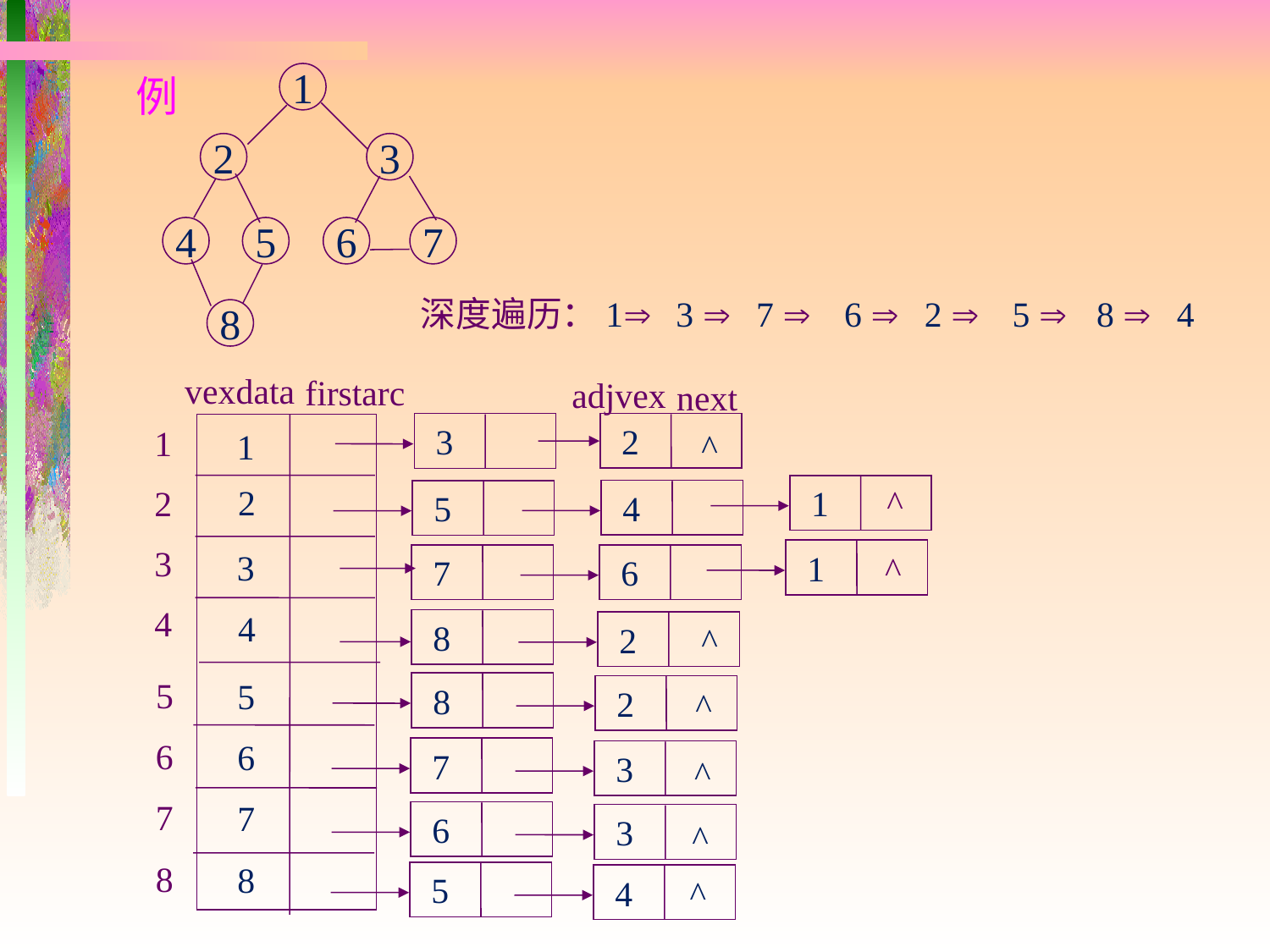

例
1

2
3

4
5
6
7

8
深度遍历：1⇒
3 ⇒
7 ⇒
6 ⇒
2 ⇒
5 ⇒
8 ⇒
4
vexdata
firstarc
adjvex
next
 2

 3

1
1
^

^
2
 1

2

 4

 5

3

 1

3
^
 7

 6

4

4
 8

 2

^

5
5
 8

 2

^

6
6
 7

 3

^

7
7
 6

 3

^
8
8

 5

 4

^